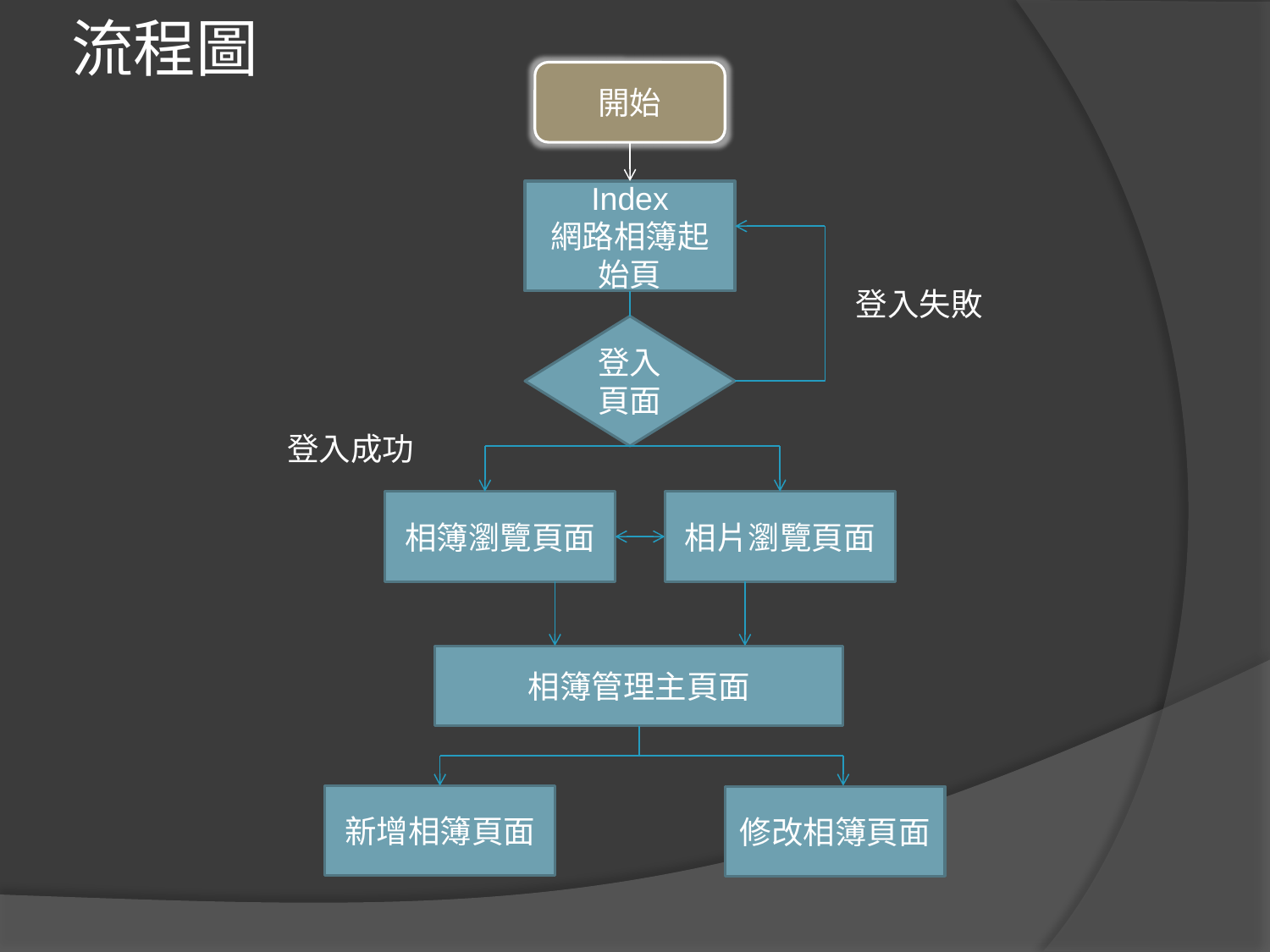

# 流程圖
開始
Index
網路相簿起始頁
登入失敗
登入頁面
登入成功
相簿瀏覽頁面
相片瀏覽頁面
相簿管理主頁面
新增相簿頁面
修改相簿頁面